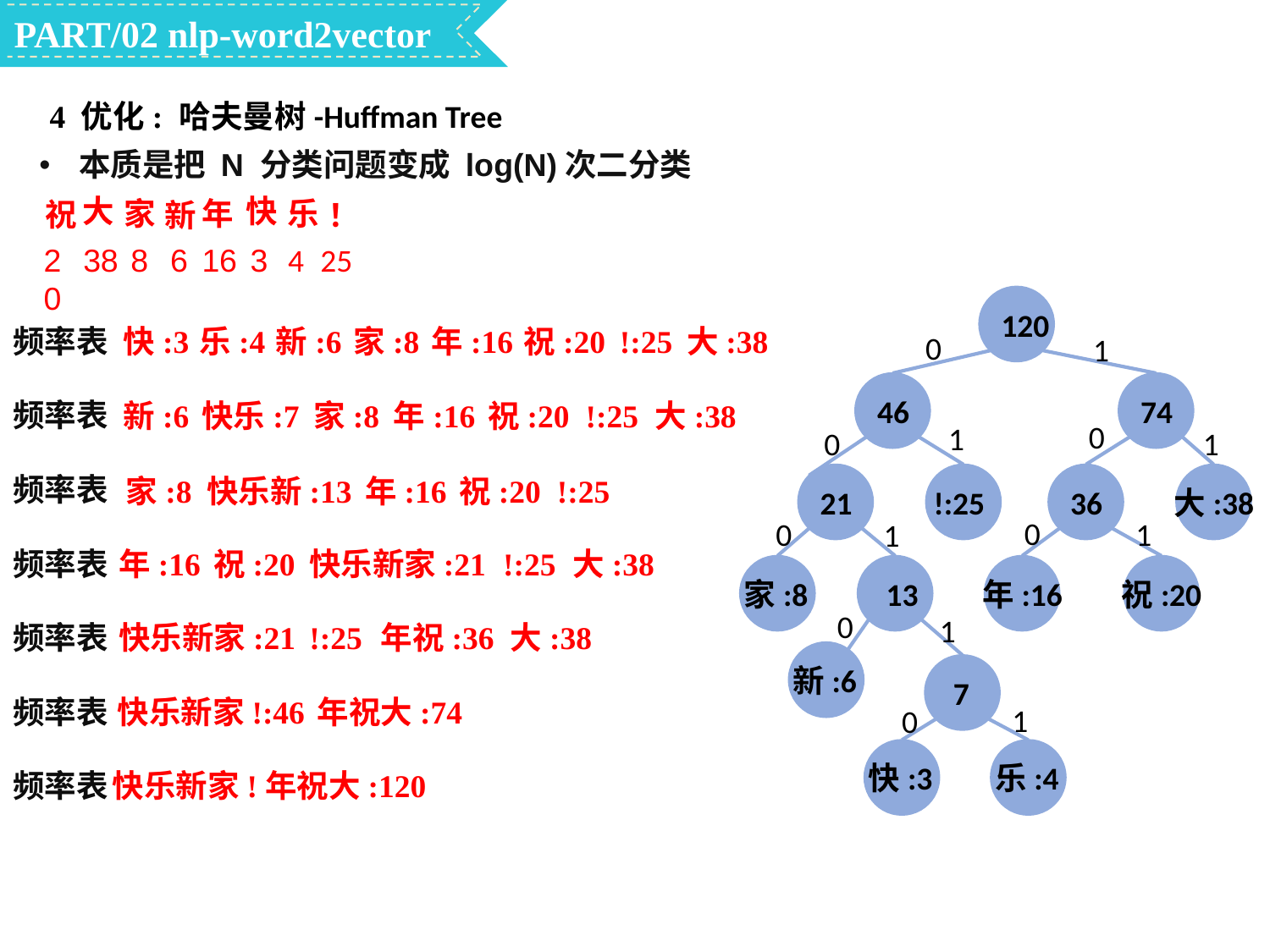

PART/02 nlp-word2vector
4 优化:
哈夫曼树-Huffman Tree

本质是把 N 分类问题变成 log(N)次二分类
大
快
乐
家
年
祝
新
！
20
38
8
6
16
3
4
25

120
频率表
快:3
乐:4
新:6
家:8
年:16
祝:20
!:25
大:38
0
1

46

74
频率表
新:6
快乐:7
家:8
年:16
祝:20
!:25
大:38
0
1
0
1
频率表

21

!:25

36

大:38
家:8
快乐新:13
年:16
祝:20
!:25
0
1
0
1
频率表
年:16
祝:20
快乐新家:21
!:25
大:38

家:8

13

年:16

祝:20
0
1
频率表
快乐新家:21
!:25
年祝:36
大:38

新:6

7
快乐新家!:46
年祝大:74
频率表
1
0

快:3

乐:4
快乐新家!年祝大:120
频率表